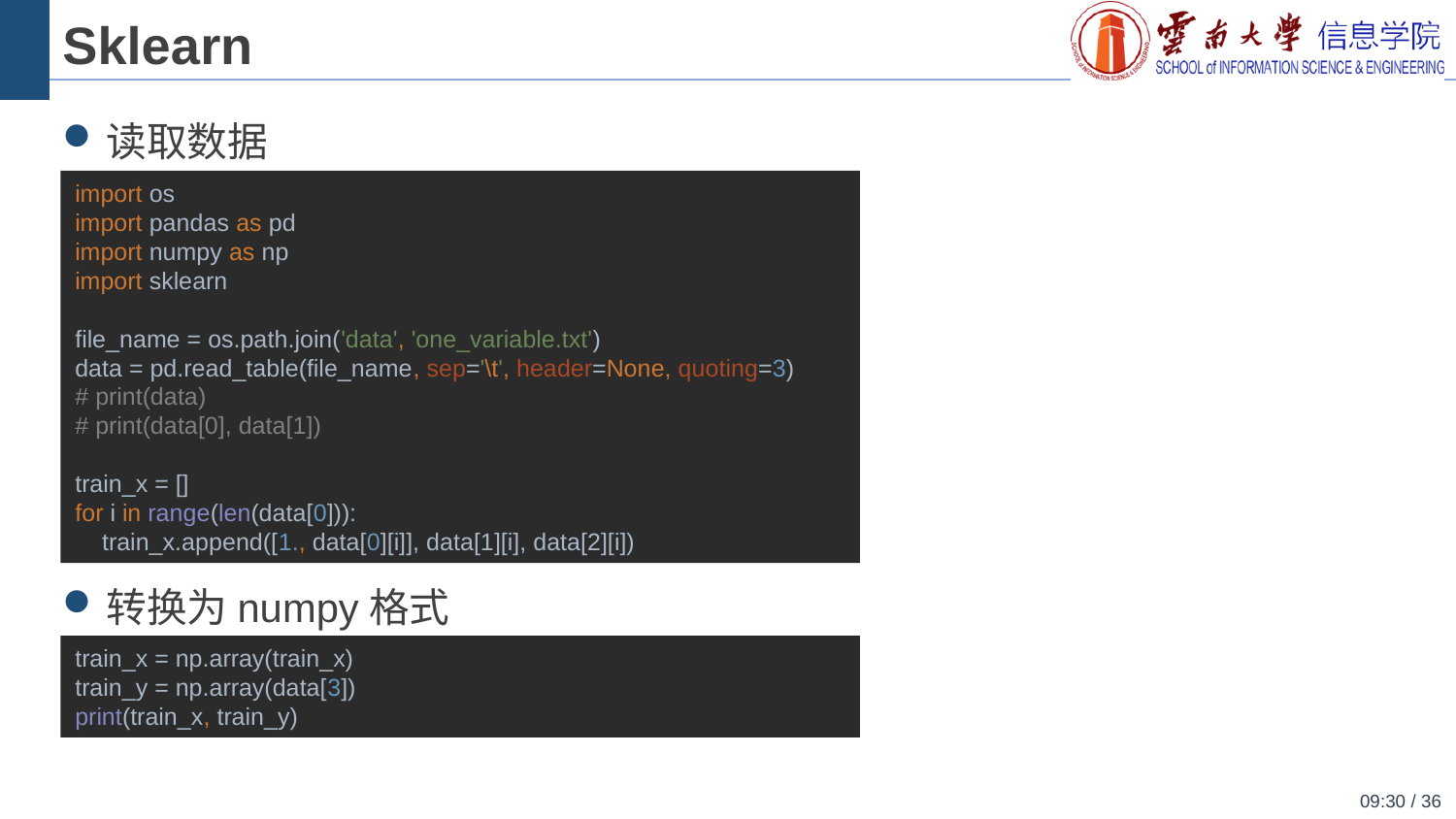

# Sklearn
读取数据

转换为numpy格式
import os
import pandas as pd
import numpy as np
import sklearn
file_name = os.path.join('data', 'one_variable.txt')
data = pd.read_table(file_name, sep='\t', header=None, quoting=3)
# print(data)
# print(data[0], data[1])
train_x = []
for i in range(len(data[0])):
    train_x.append([1., data[0][i]], data[1][i], data[2][i])
train_x = np.array(train_x)
train_y = np.array(data[3])
print(train_x, train_y)